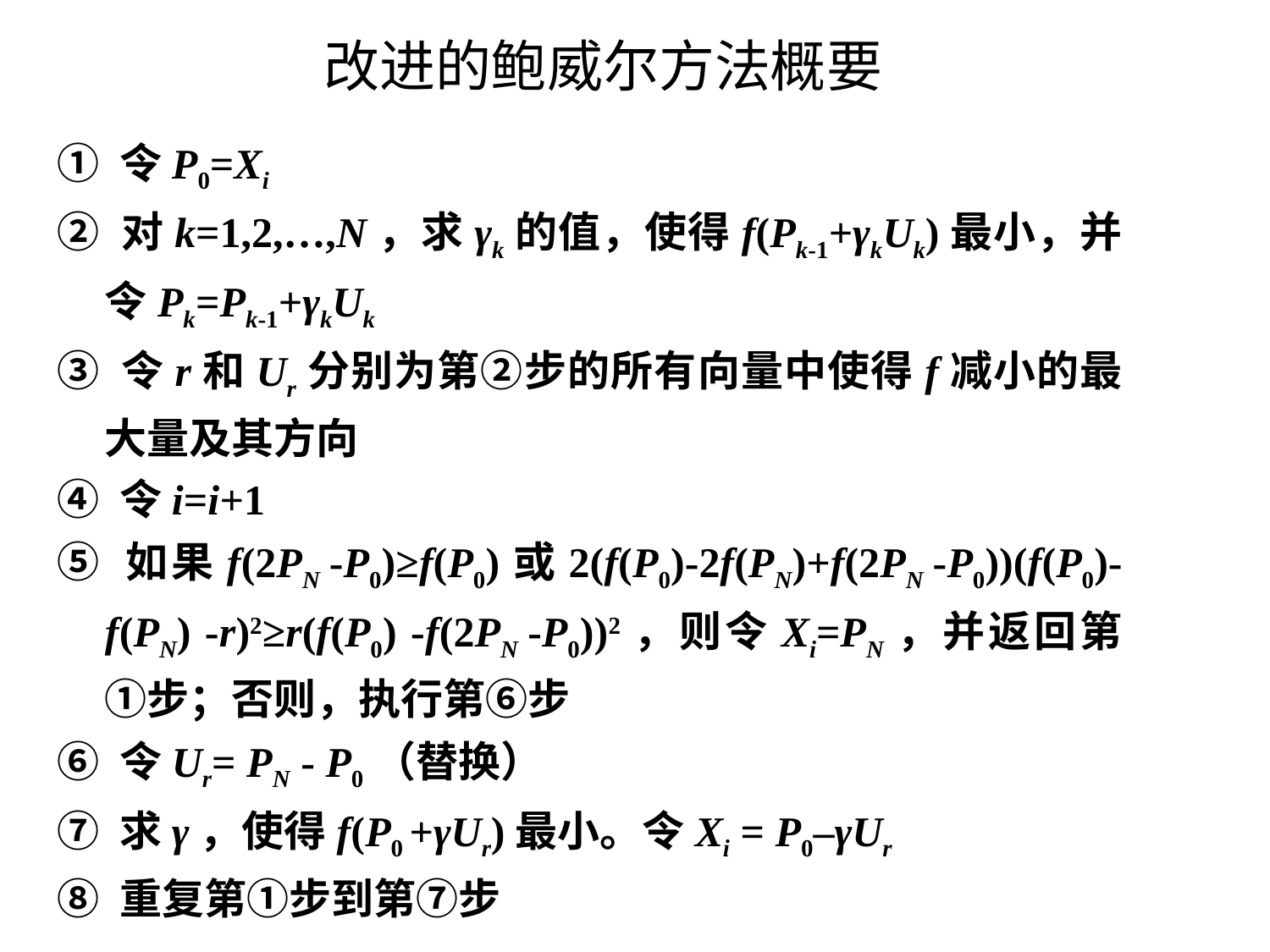

# 改进的鲍威尔方法概要
① 令P0=Xi
② 对k=1,2,…,N，求γk的值，使得f(Pk-1+γkUk)最小，并令Pk=Pk-1+γkUk
③ 令r和Ur分别为第②步的所有向量中使得f减小的最大量及其方向
④ 令i=i+1
⑤ 如果f(2PN -P0)≥f(P0)或2(f(P0)-2f(PN)+f(2PN -P0))(f(P0)-f(PN) -r)2≥r(f(P0) -f(2PN -P0))2，则令Xi=PN，并返回第①步；否则，执行第⑥步
⑥ 令Ur= PN - P0（替换）
⑦ 求γ，使得f(P0 +γUr)最小。令Xi = P0–γUr
⑧ 重复第①步到第⑦步